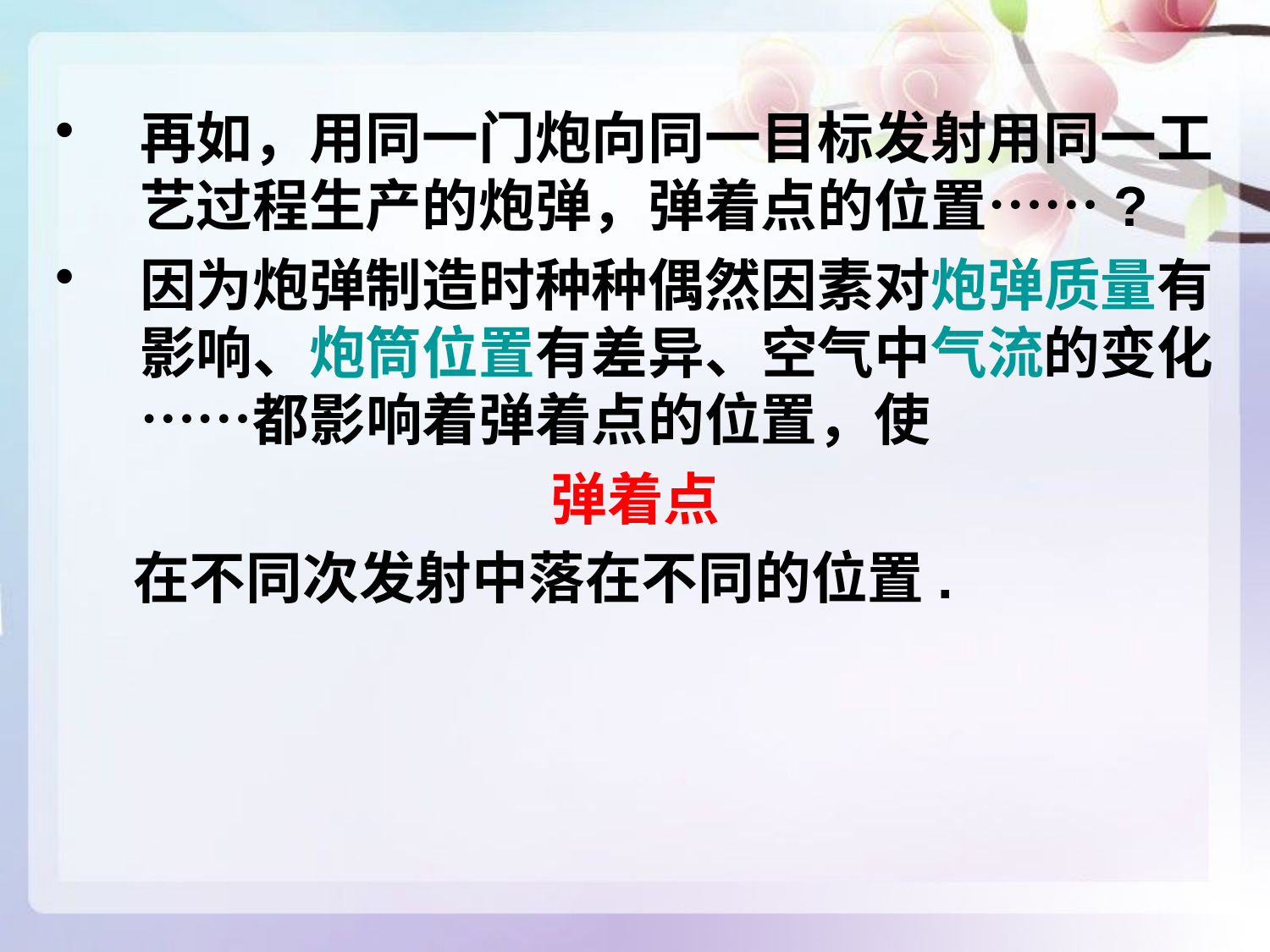

再如，用同一门炮向同一目标发射用同一工艺过程生产的炮弹，弹着点的位置……?
因为炮弹制造时种种偶然因素对炮弹质量有影响、炮筒位置有差异、空气中气流的变化……都影响着弹着点的位置，使
弹着点
     在不同次发射中落在不同的位置.